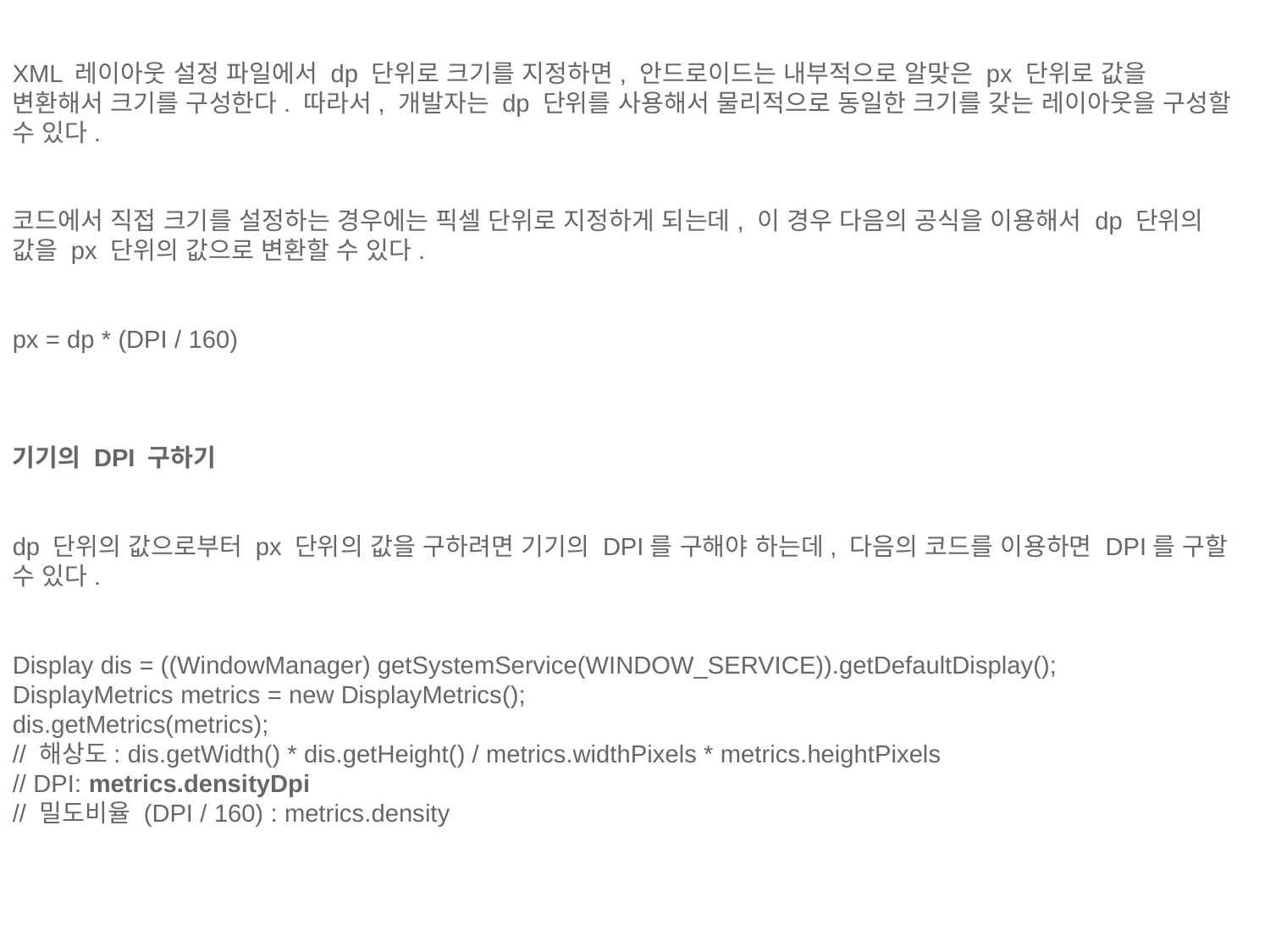

XML 레이아웃 설정 파일에서 dp 단위로 크기를 지정하면, 안드로이드는 내부적으로 알맞은 px 단위로 값을 변환해서 크기를 구성한다. 따라서, 개발자는 dp 단위를 사용해서 물리적으로 동일한 크기를 갖는 레이아웃을 구성할 수 있다.

코드에서 직접 크기를 설정하는 경우에는 픽셀 단위로 지정하게 되는데, 이 경우 다음의 공식을 이용해서 dp 단위의 값을 px 단위의 값으로 변환할 수 있다.

px = dp * (DPI / 160)

기기의 DPI 구하기

dp 단위의 값으로부터 px 단위의 값을 구하려면 기기의 DPI를 구해야 하는데, 다음의 코드를 이용하면 DPI를 구할 수 있다.

Display dis = ((WindowManager) getSystemService(WINDOW_SERVICE)).getDefaultDisplay();
DisplayMetrics metrics = new DisplayMetrics();
dis.getMetrics(metrics);
// 해상도: dis.getWidth() * dis.getHeight() / metrics.widthPixels * metrics.heightPixels
// DPI: metrics.densityDpi
// 밀도비율 (DPI / 160) : metrics.density